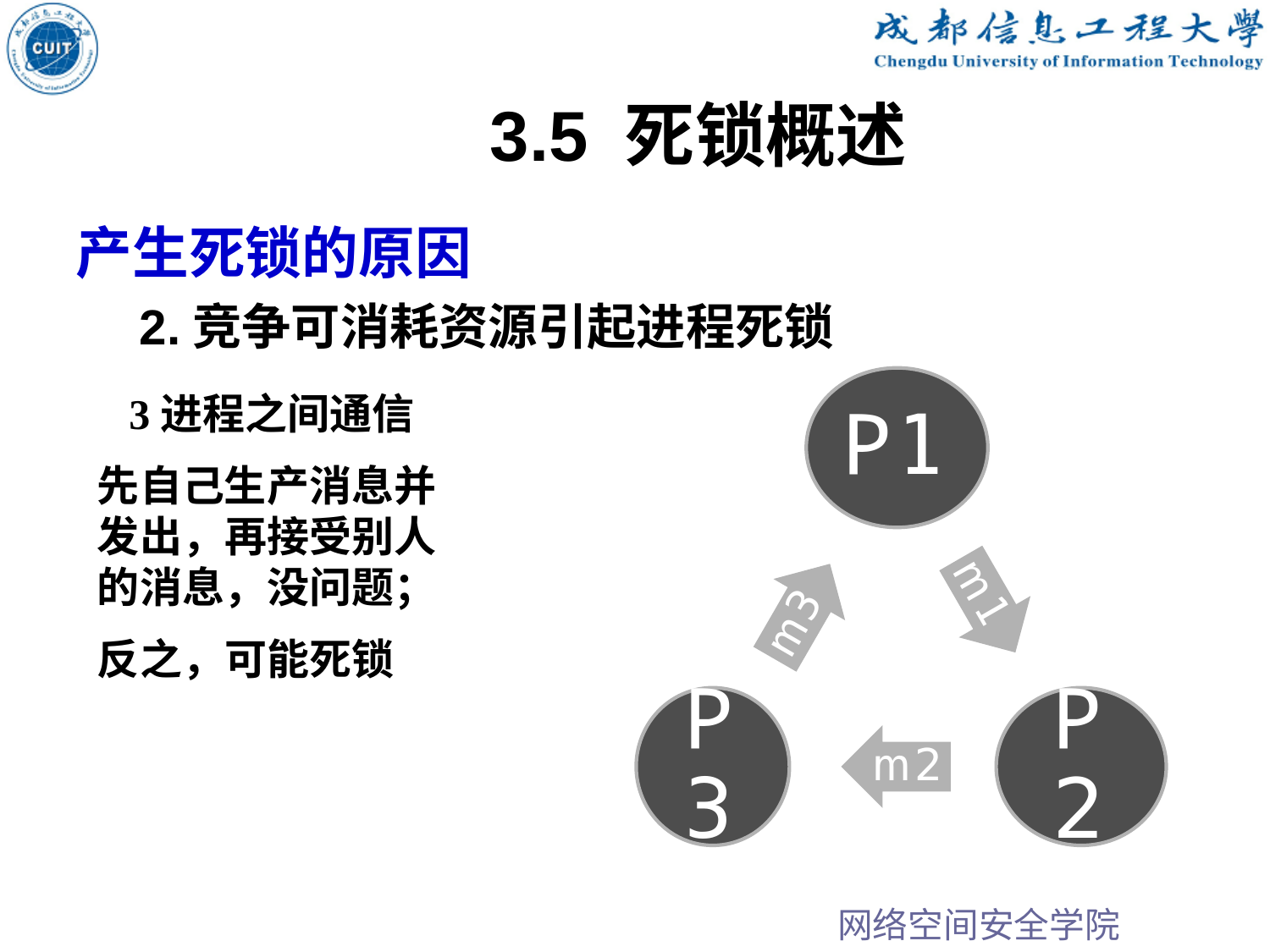

3.5 死锁概述
产生死锁的原因
2.竞争可消耗资源引起进程死锁
P1
m1
P2
m2
P3
m3
   3进程之间通信
先自己生产消息并发出，再接受别人的消息，没问题；
反之，可能死锁